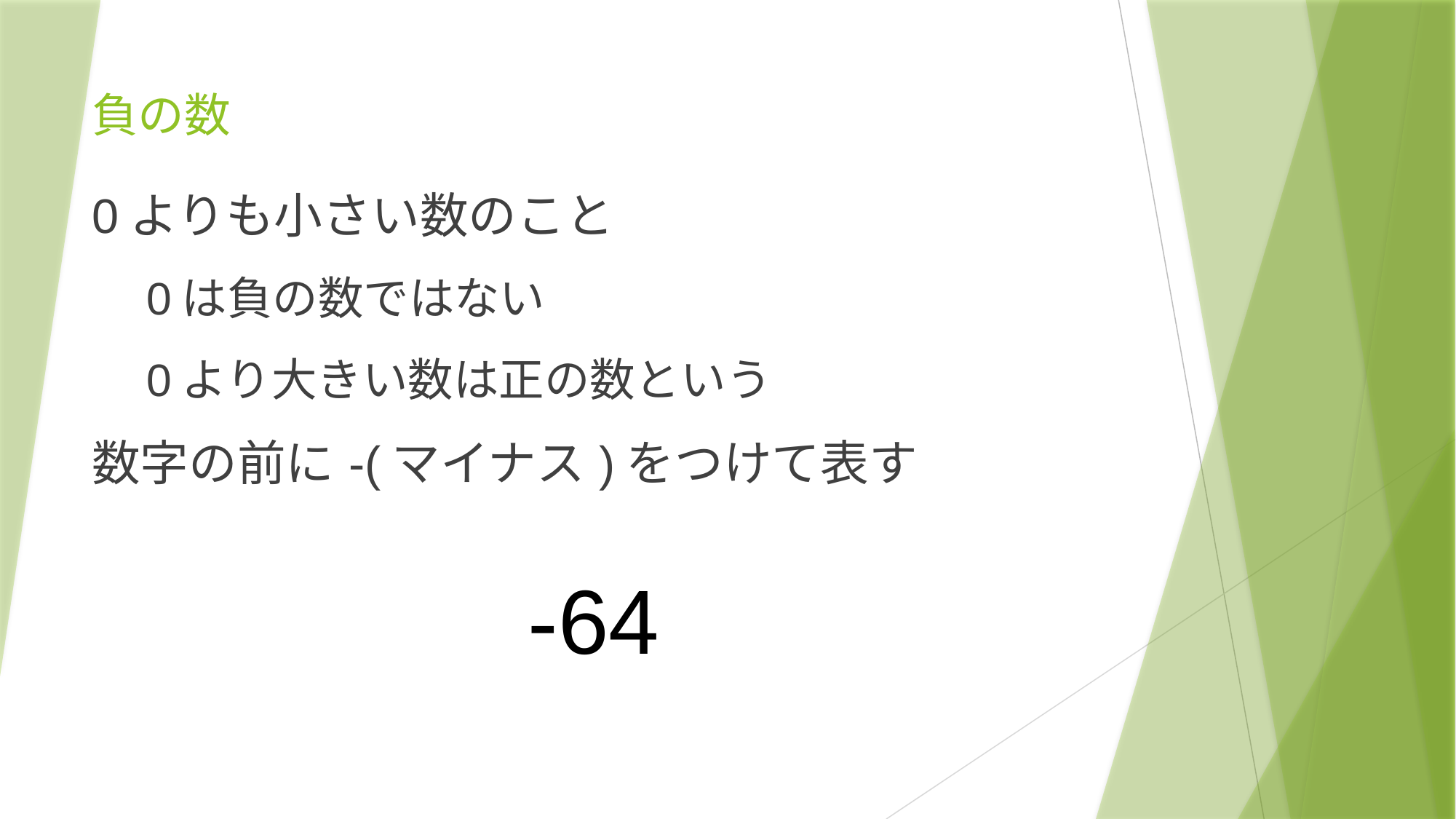

# 負の数
0よりも小さい数のこと
0は負の数ではない
0より大きい数は正の数という
数字の前に-(マイナス)をつけて表す

-64